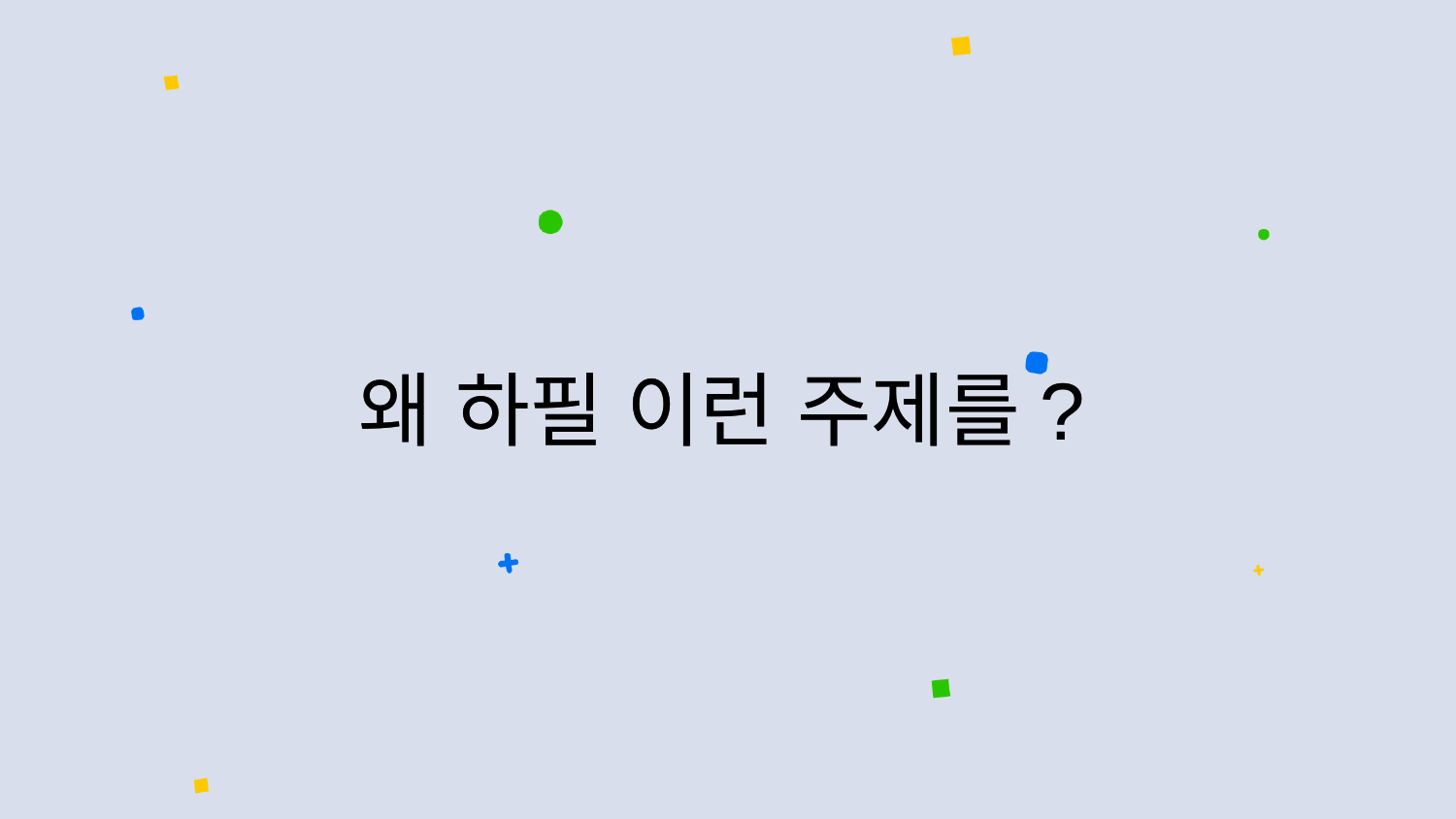

왜 하필 이런 주제를?
왜 하필 이런 주제를?